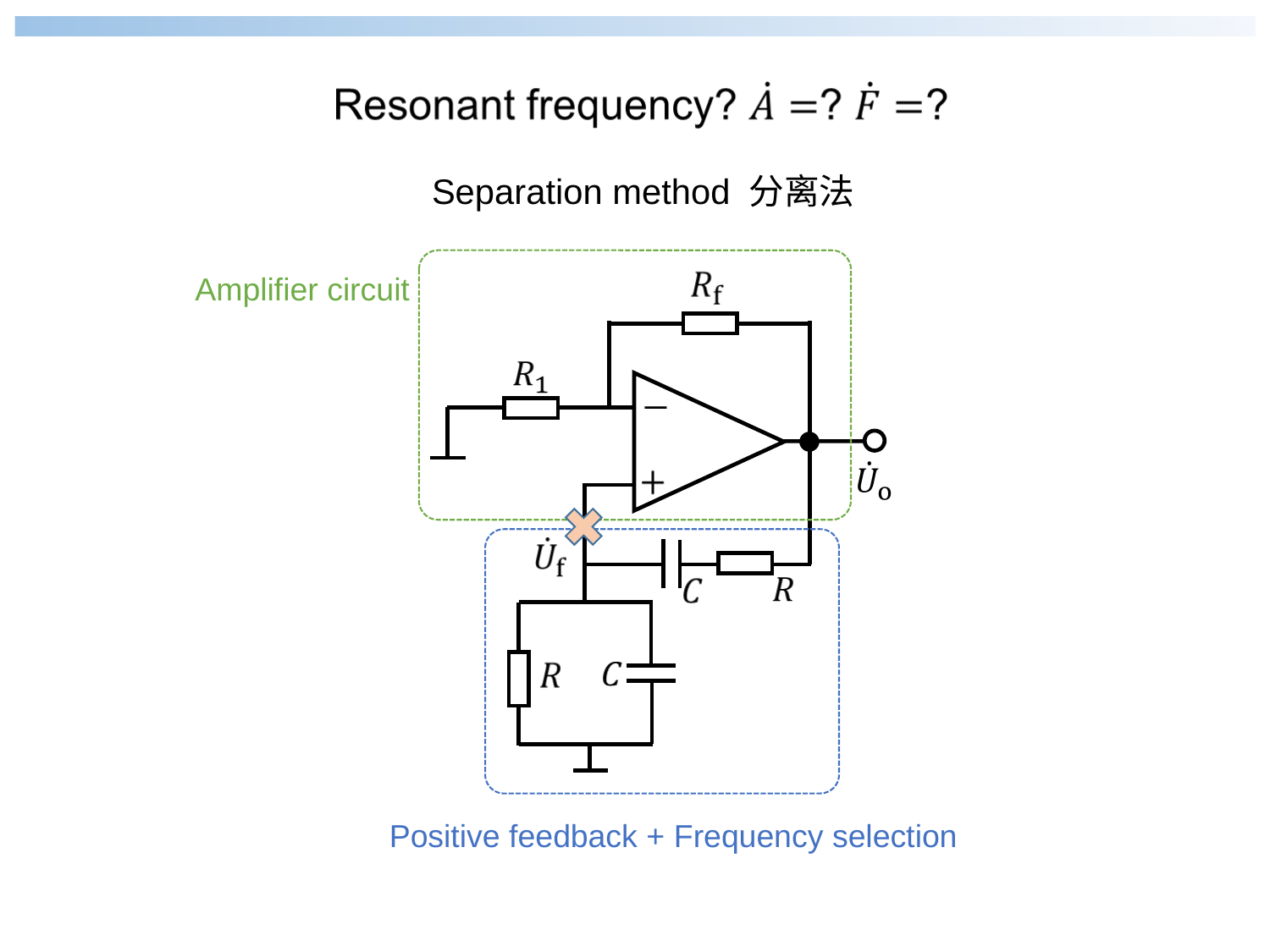

Separation method 分离法

Amplifier circuit

Positive feedback + Frequency selection